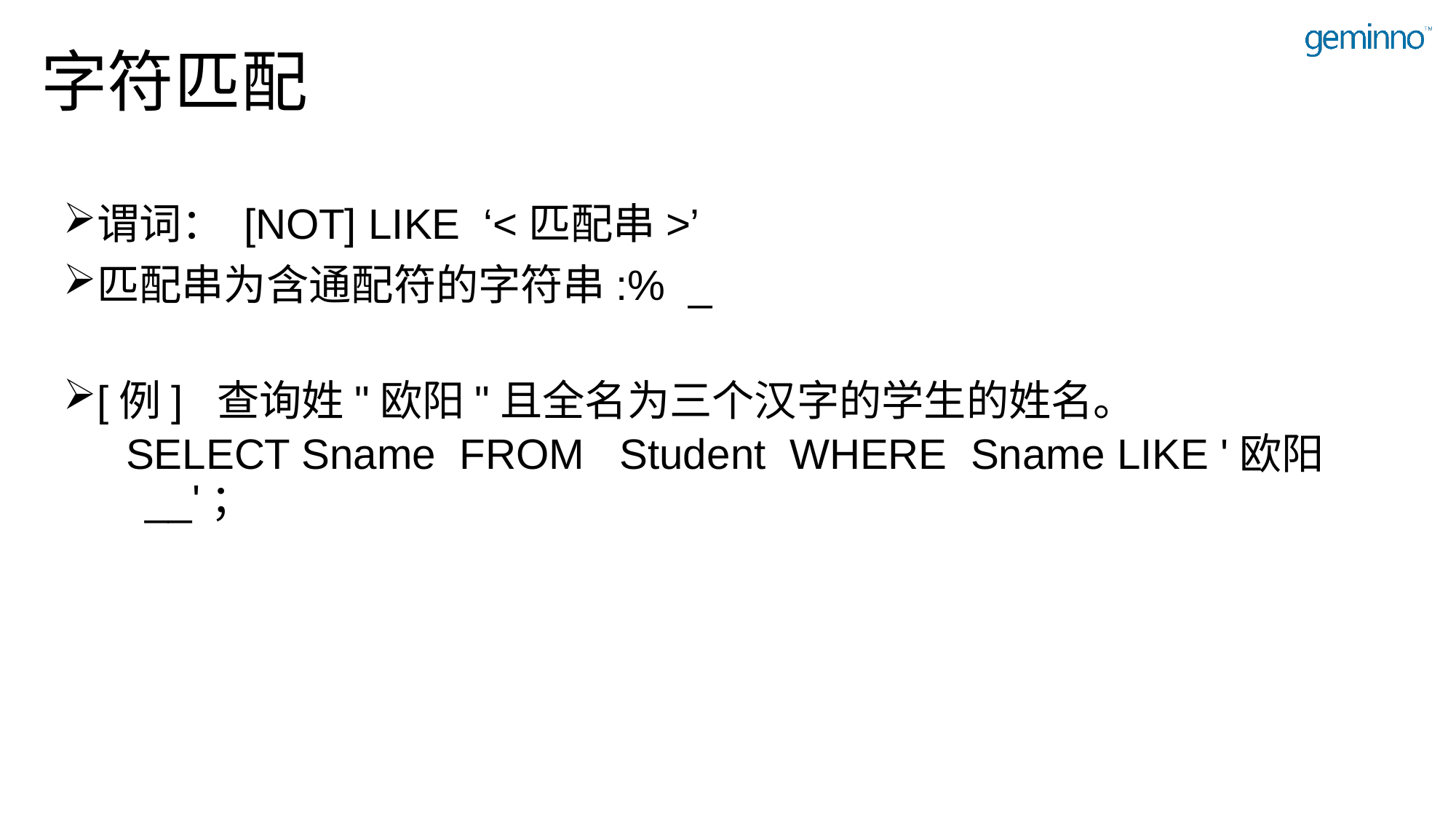

# 字符匹配
谓词： [NOT] LIKE  ‘<匹配串>’
匹配串为含通配符的字符串:%  _

[例]  查询姓"欧阳"且全名为三个汉字的学生的姓名。
 SELECT Sname  FROM   Student  WHERE  Sname LIKE '欧阳__'；